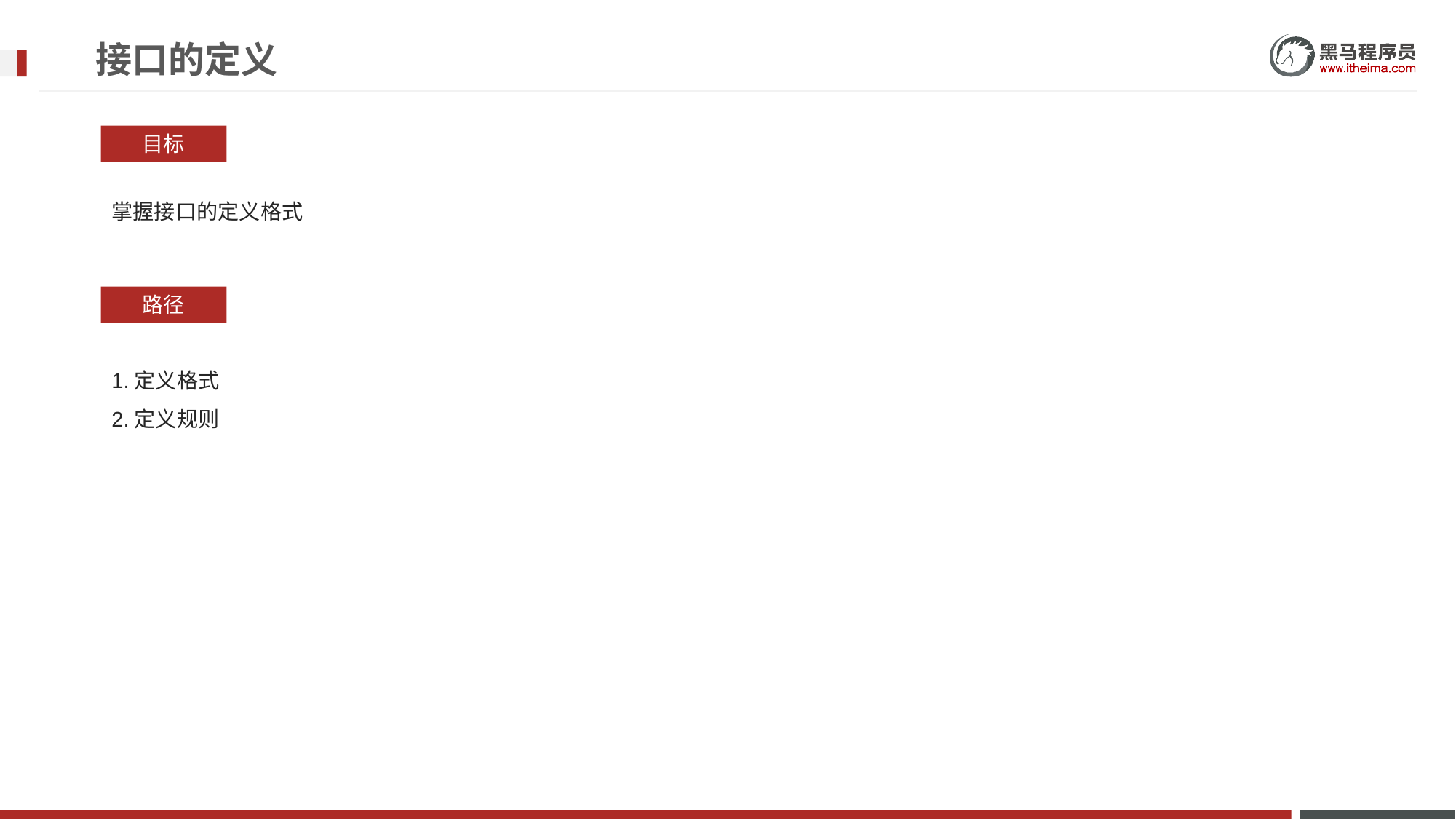

# 接口的定义
目标
掌握接口的定义格式
路径
1.定义格式
2.定义规则